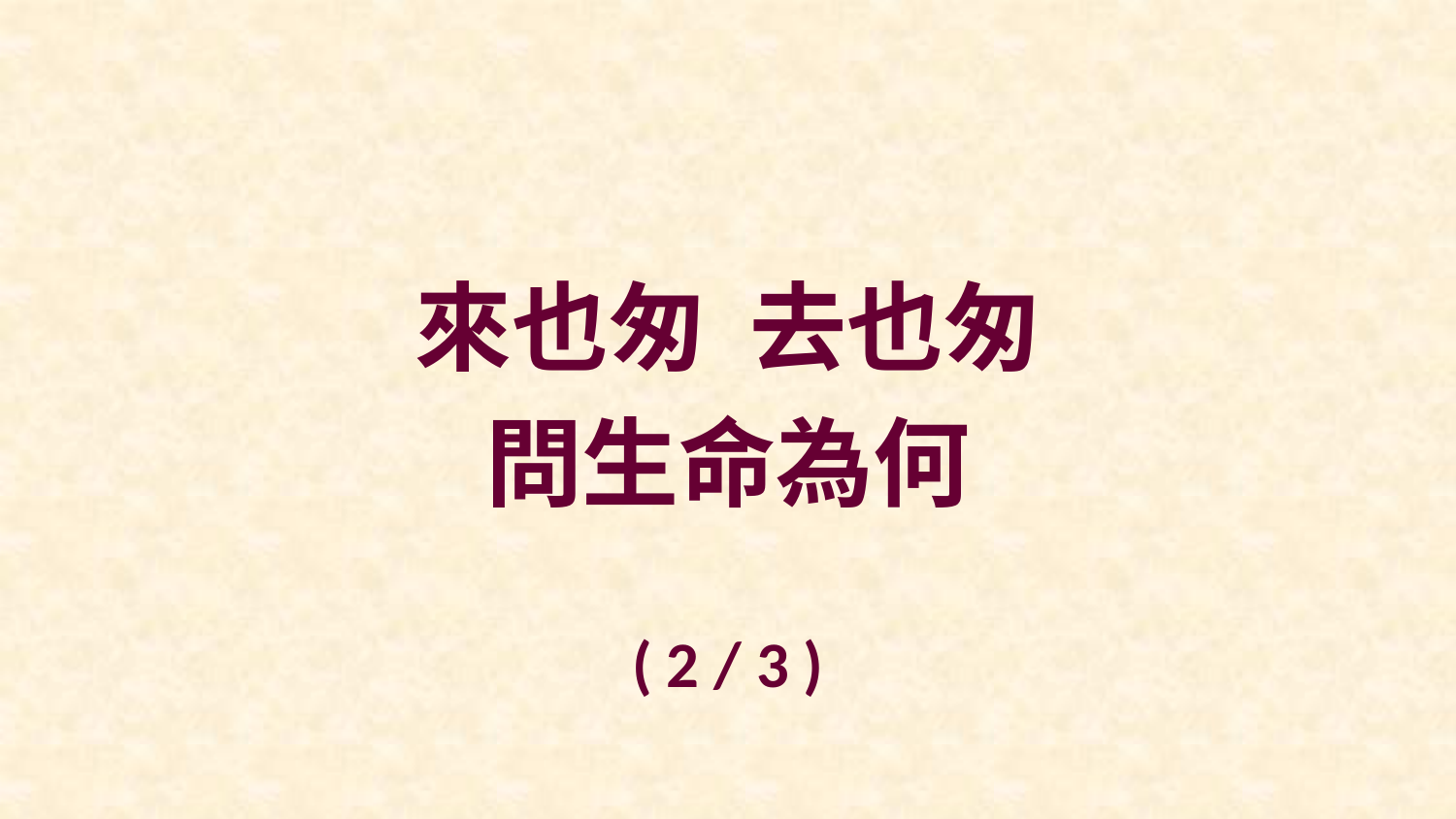

來也匆  去也匆
問生命為何
( 2 / 3 )